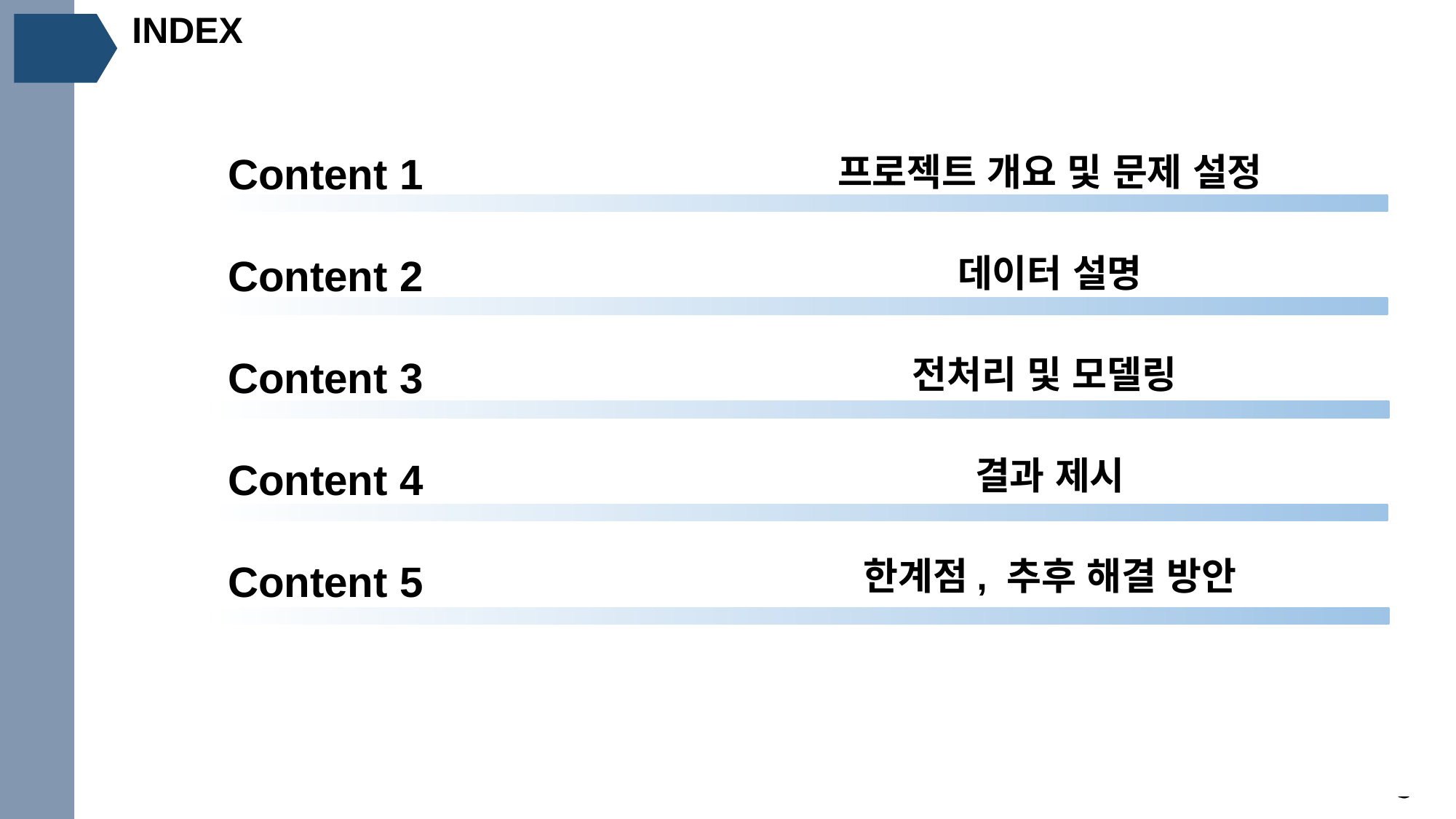

INDEX
Content 1

Content 2

Content 3

Content 4

Content 5

프로젝트 개요 및 문제 설정

데이터 설명

전처리 및 모델링

결과 제시

한계점, 추후 해결 방안